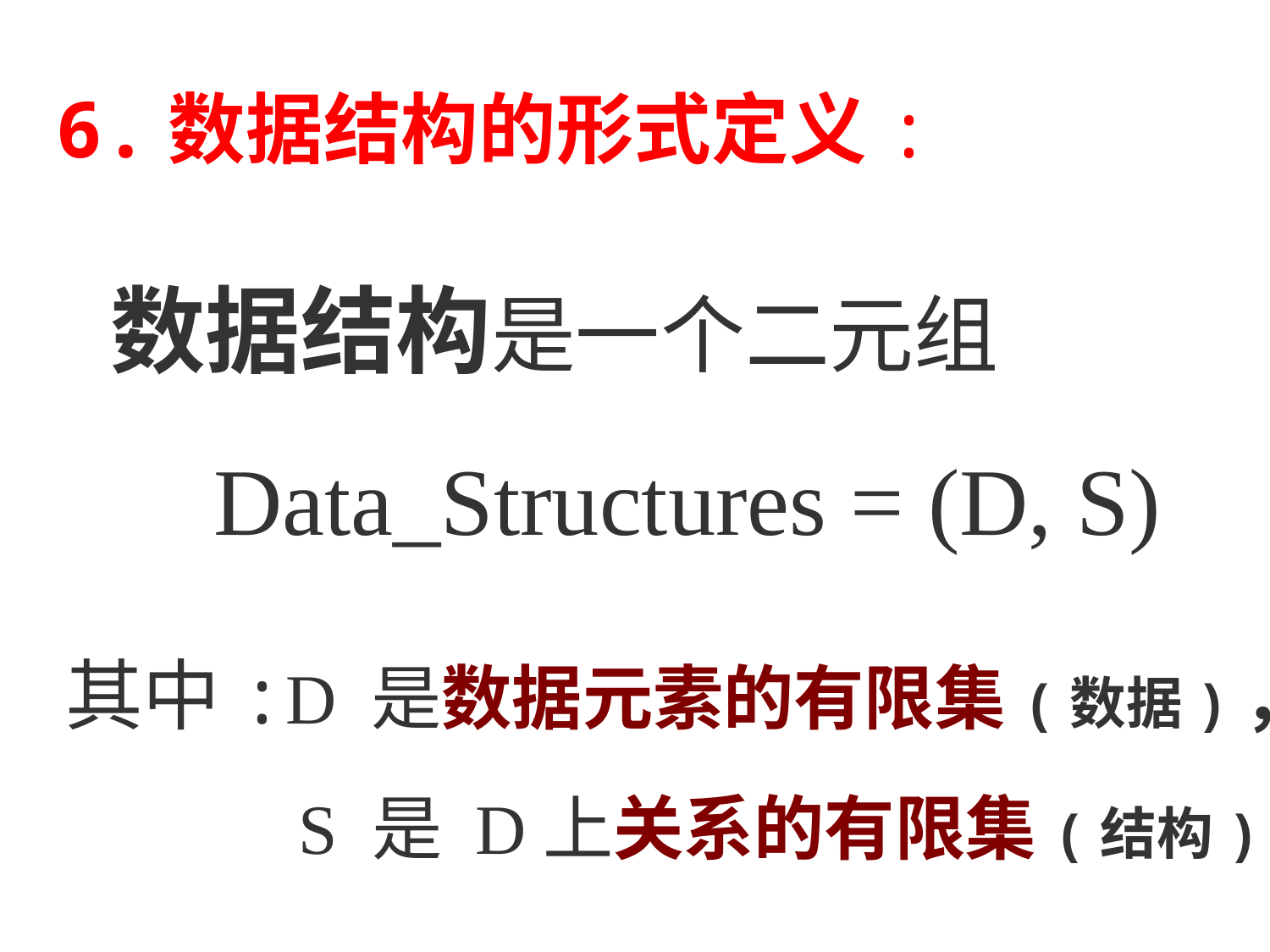

6.数据结构的形式定义:
数据结构是一个二元组
Data_Structures = (D, S)
其中:D 是数据元素的有限集(数据)，
     S 是 D上关系的有限集(结构)。